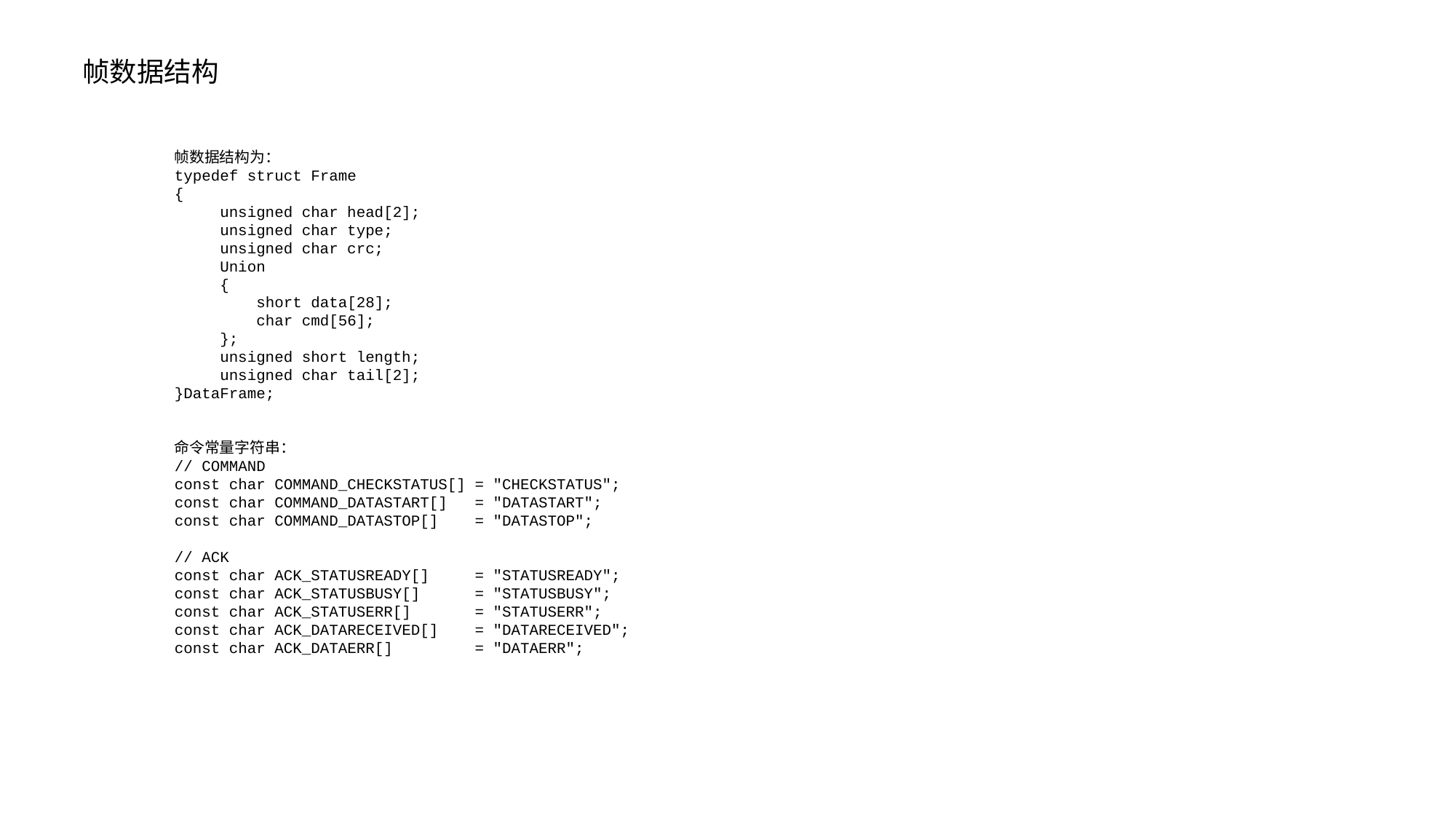

帧数据结构
帧数据结构为：
typedef struct Frame
{
     unsigned char head[2];
     unsigned char type;
     unsigned char crc;
     Union
     {
         short data[28];
         char cmd[56];
     };
     unsigned short length;
     unsigned char tail[2];
}DataFrame;

命令常量字符串：
// COMMAND
const char COMMAND_CHECKSTATUS[] = "CHECKSTATUS";
const char COMMAND_DATASTART[]   = "DATASTART";
const char COMMAND_DATASTOP[]    = "DATASTOP";

// ACK
const char ACK_STATUSREADY[]     = "STATUSREADY";
const char ACK_STATUSBUSY[]      = "STATUSBUSY";
const char ACK_STATUSERR[]       = "STATUSERR";
const char ACK_DATARECEIVED[]    = "DATARECEIVED";
const char ACK_DATAERR[]         = "DATAERR";